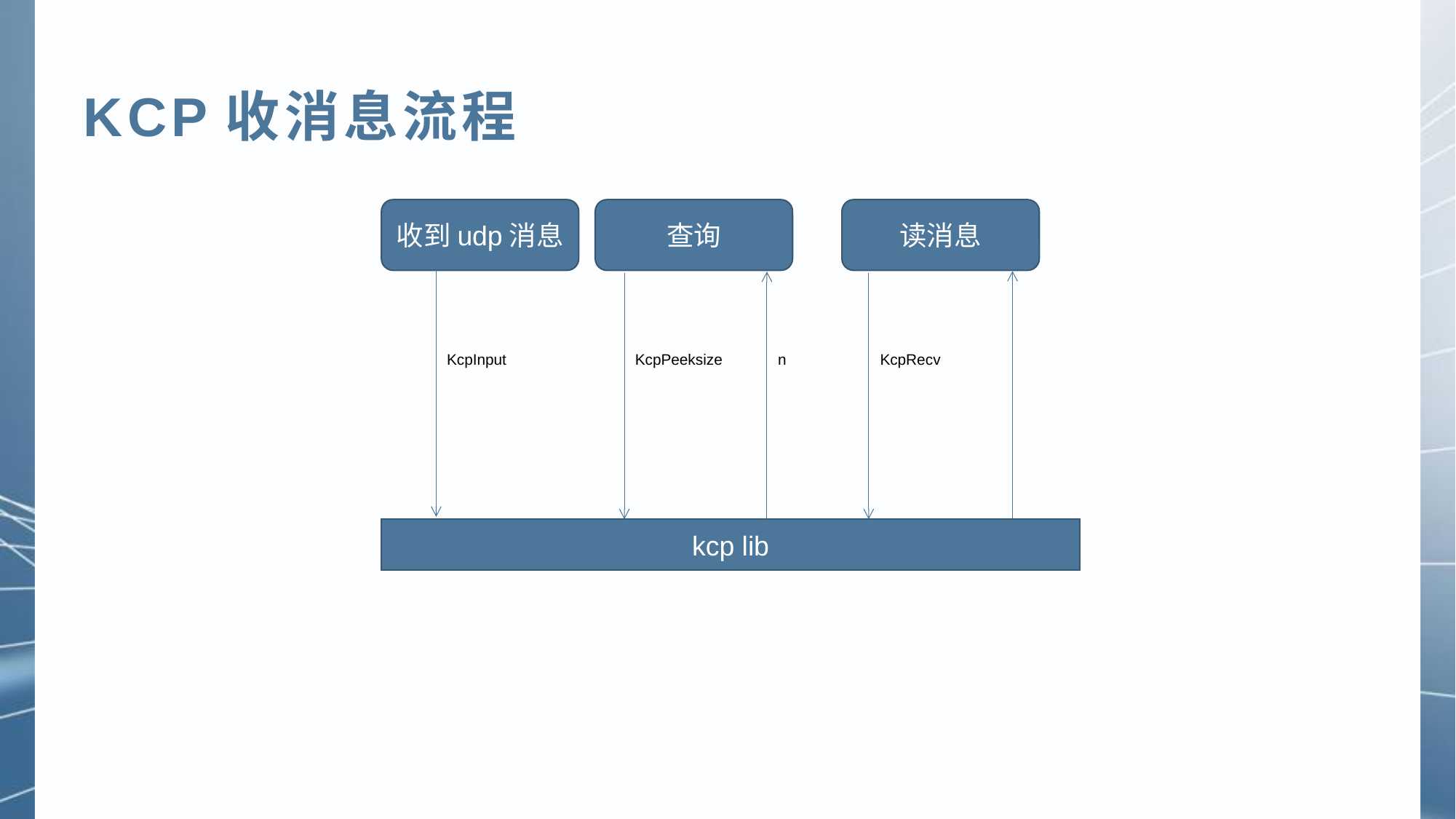

KCP收消息流程
收到udp消息
查询
读消息
KcpInput
KcpPeeksize
n
KcpRecv
kcp lib